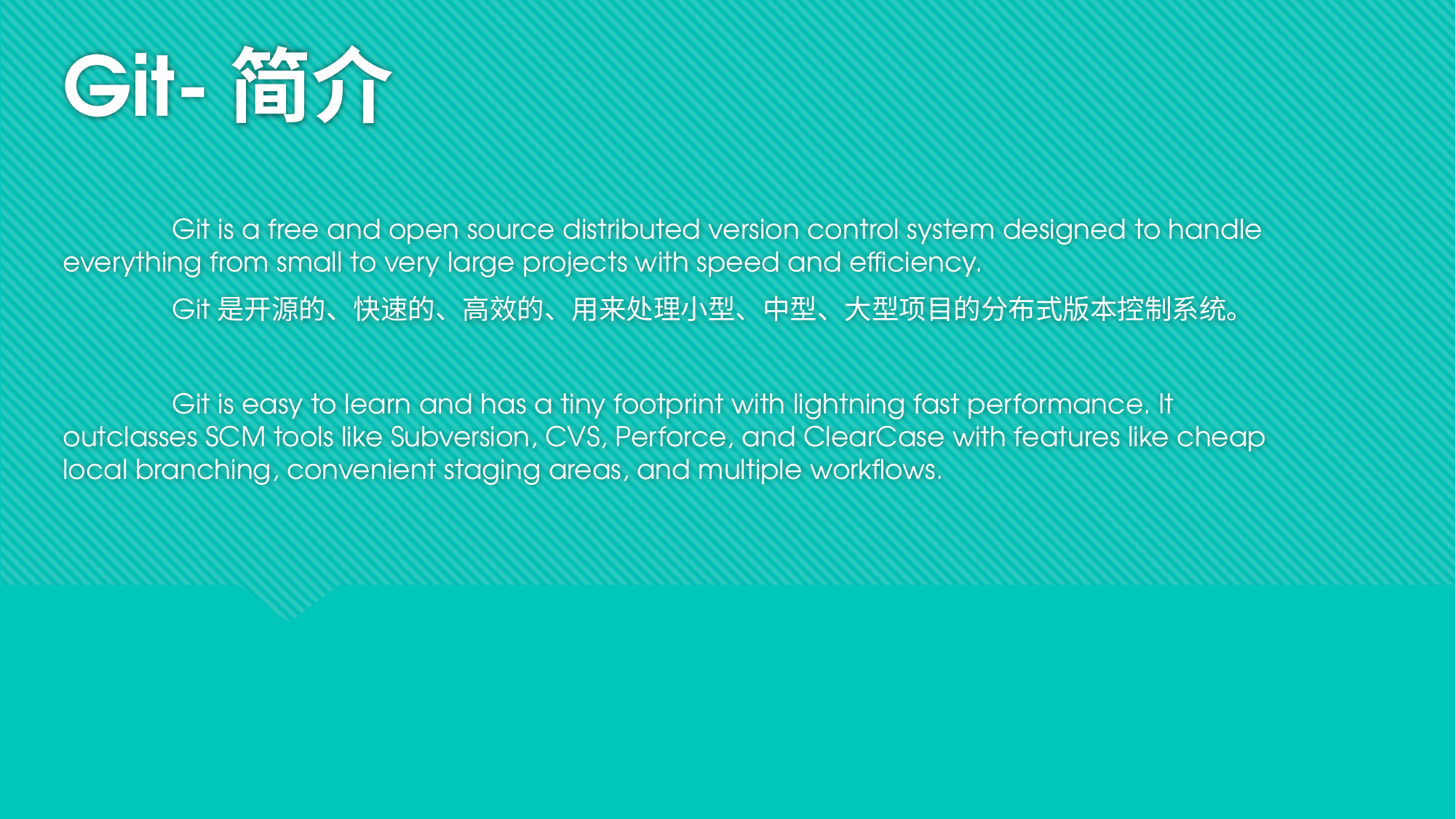

# Git-简介
	Git is a free and open source distributed version control system designed to handle everything from small to very large projects with speed and efficiency.
	Git是开源的、快速的、高效的、用来处理小型、中型、大型项目的分布式版本控制系统。

	Git is easy to learn and has a tiny footprint with lightning fast performance. It outclasses SCM tools like Subversion, CVS, Perforce, and ClearCase with features like cheap local branching, convenient staging areas, and multiple workflows.